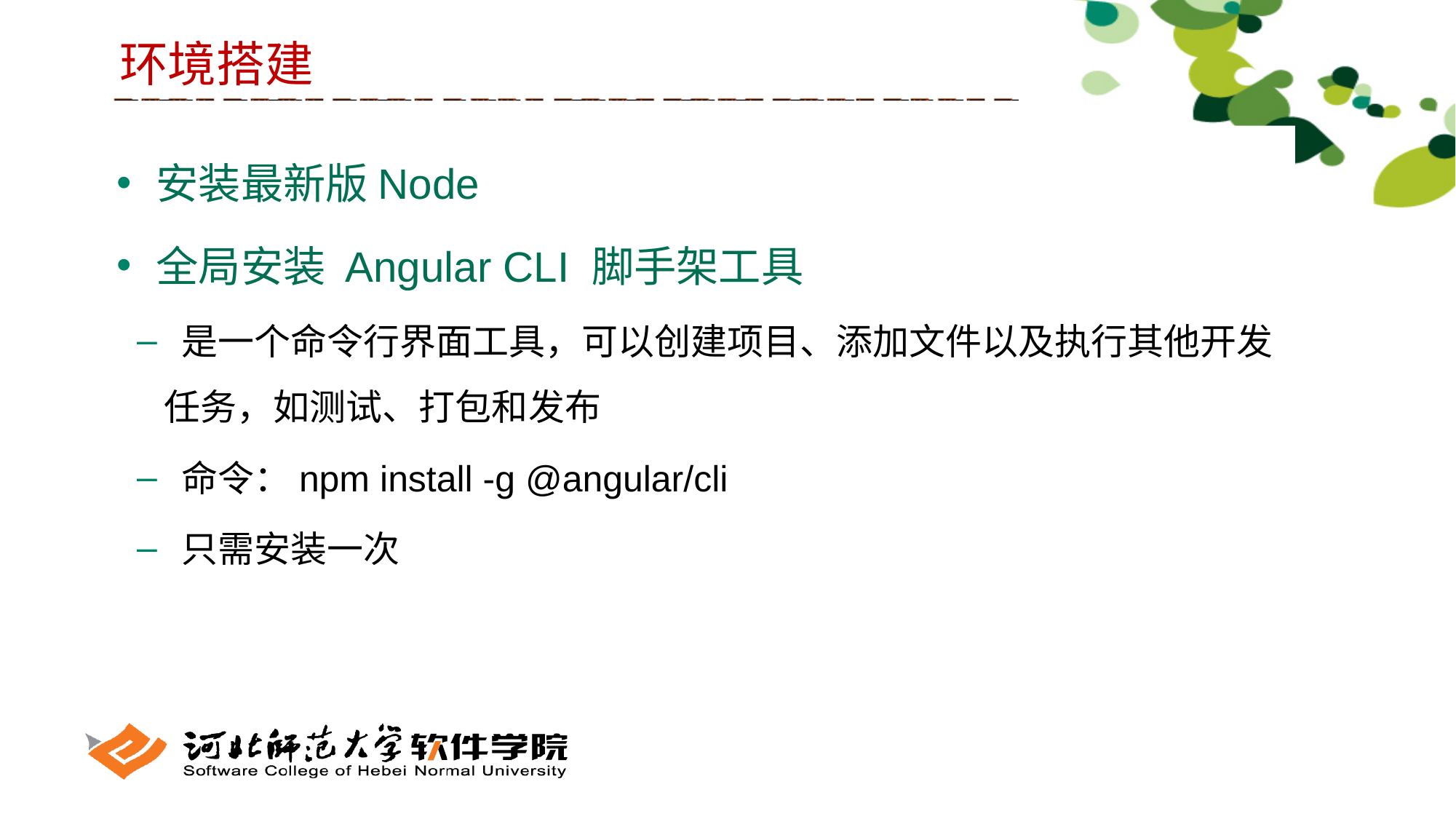

环境搭建
 安装最新版Node
 全局安装 Angular CLI 脚手架工具
 是一个命令行界面工具，可以创建项目、添加文件以及执行其他开发任务，如测试、打包和发布
 命令：npm install -g @angular/cli
 只需安装一次